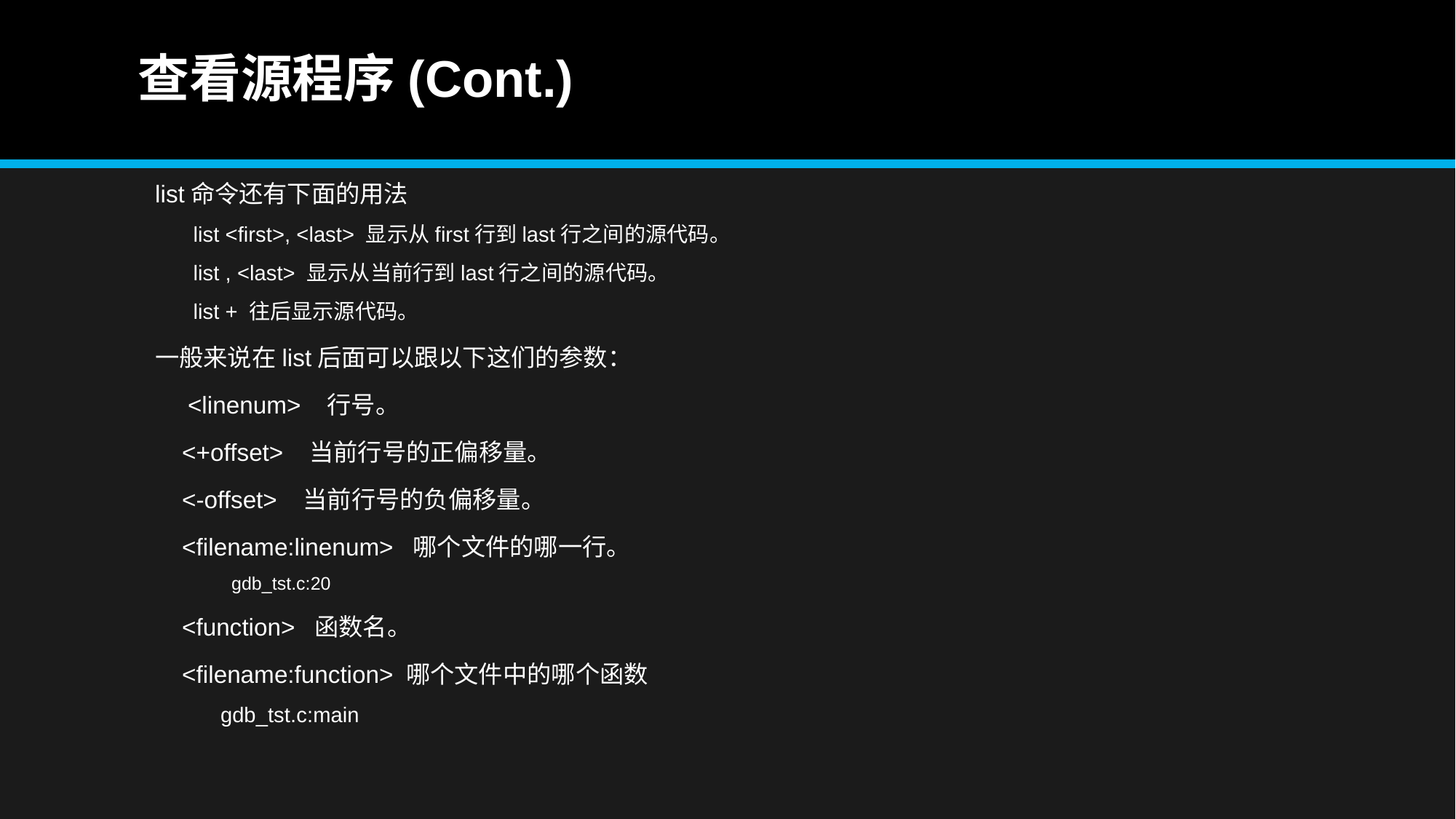

# 查看源程序(Cont.)
list命令还有下面的用法
list <first>, <last> 显示从first行到last行之间的源代码。
list , <last> 显示从当前行到last行之间的源代码。
list + 往后显示源代码。
一般来说在list后面可以跟以下这们的参数：
	<linenum>   行号。
    <+offset>   当前行号的正偏移量。
    <-offset>   当前行号的负偏移量。
    <filename:linenum>  哪个文件的哪一行。
gdb_tst.c:20
    <function>  函数名。
    <filename:function> 哪个文件中的哪个函数
	gdb_tst.c:main